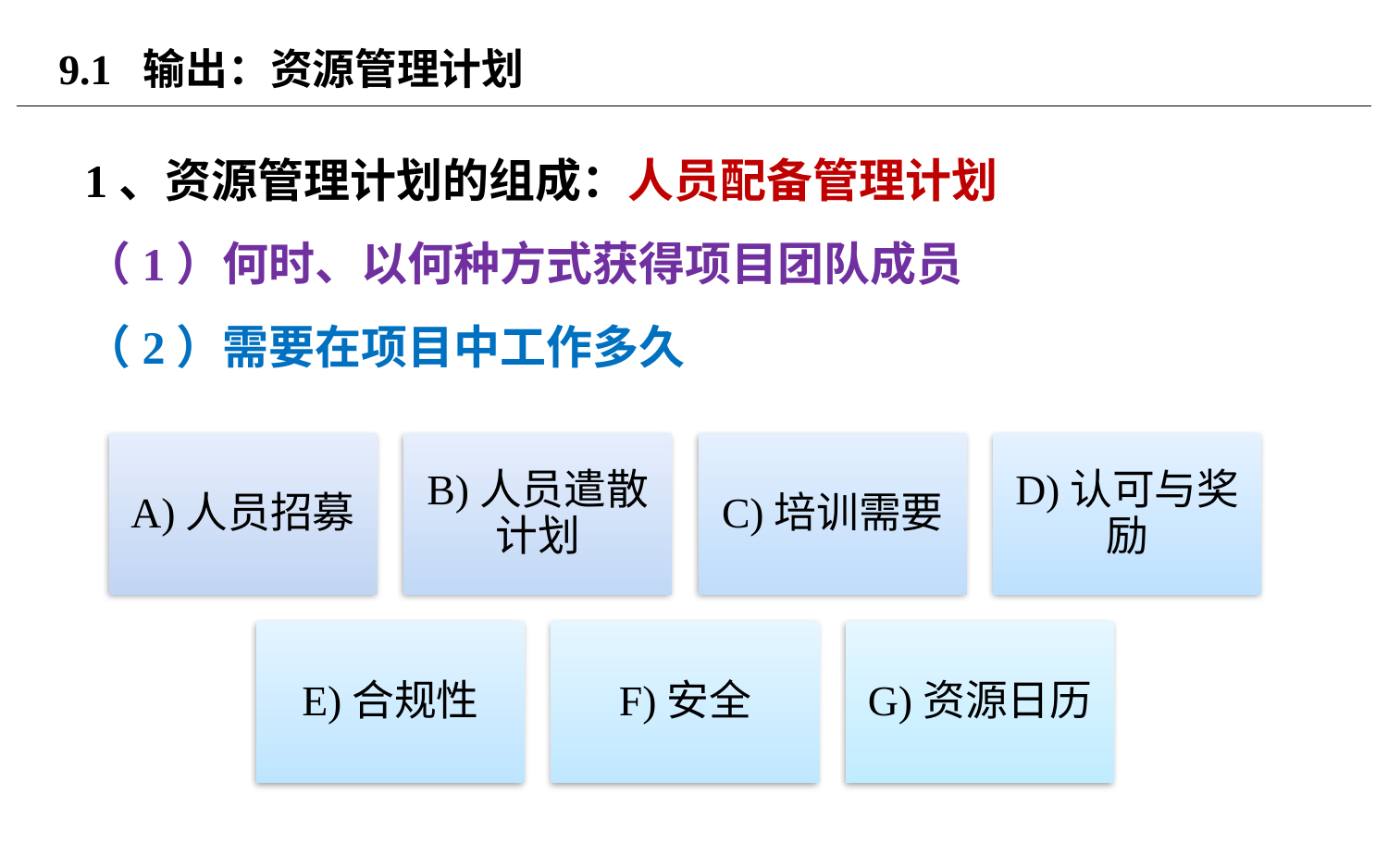

# 9.1  输出：资源管理计划
1、资源管理计划的组成：人员配备管理计划
（1）何时、以何种方式获得项目团队成员
（2）需要在项目中工作多久

A)人员招募
B)人员遣散计划
C)培训需要
D)认可与奖励
E)合规性
F)安全
G)资源日历